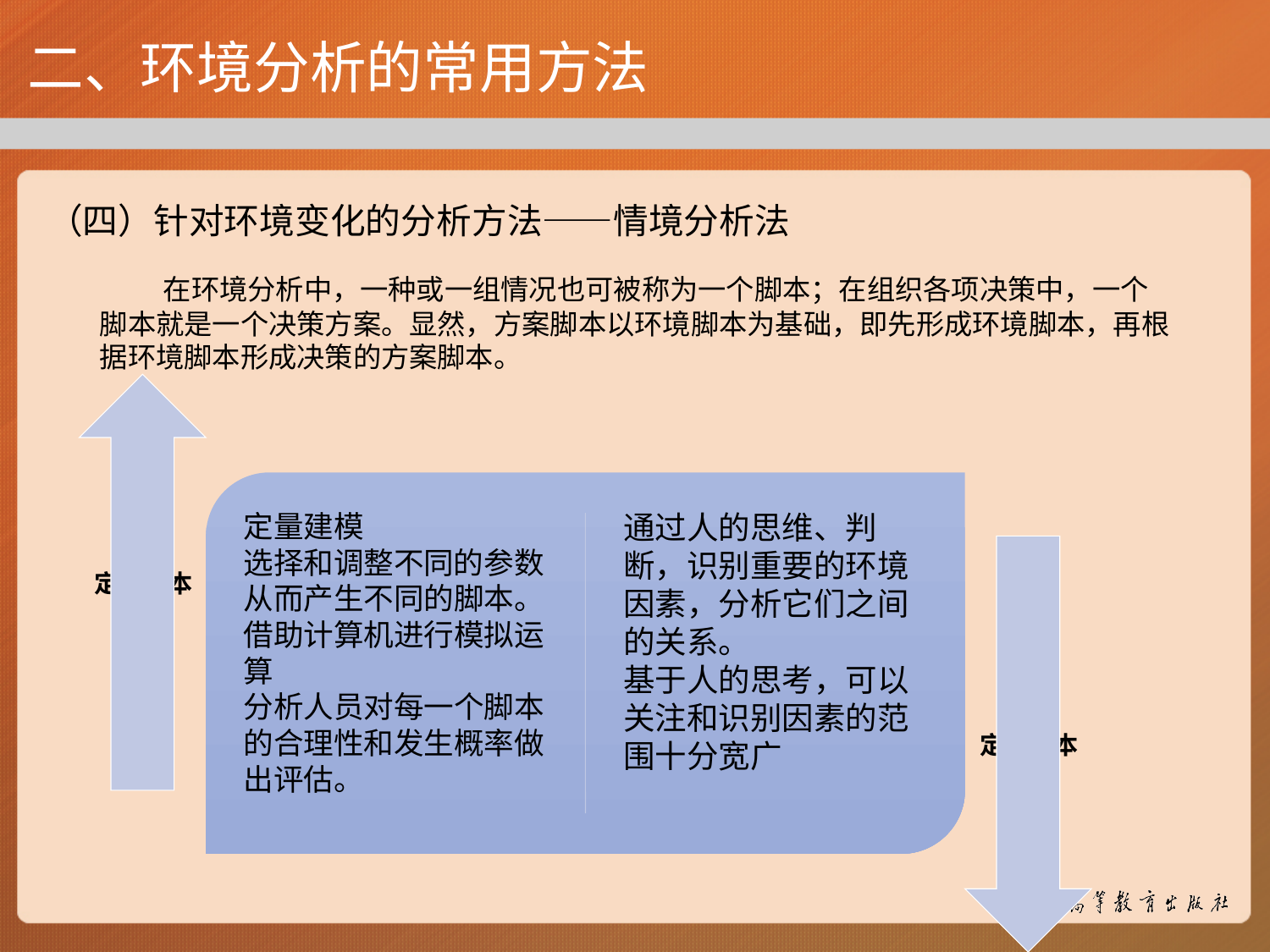

二、环境分析的常用方法
（四）针对环境变化的分析方法——情境分析法
在环境分析中，一种或一组情况也可被称为一个脚本；在组织各项决策中，一个脚本就是一个决策方案。显然，方案脚本以环境脚本为基础，即先形成环境脚本，再根据环境脚本形成决策的方案脚本。
定量脚本
定量建模
定性脚本
通过人的思维、判断，识别重要的环境因素，分析它们之间的关系。
借助计算机进行模拟运算
基于人的思考，可以关注和识别因素的范围十分宽广
选择和调整不同的参数从而产生不同的脚本。
分析人员对每一个脚本的合理性和发生概率做出评估。